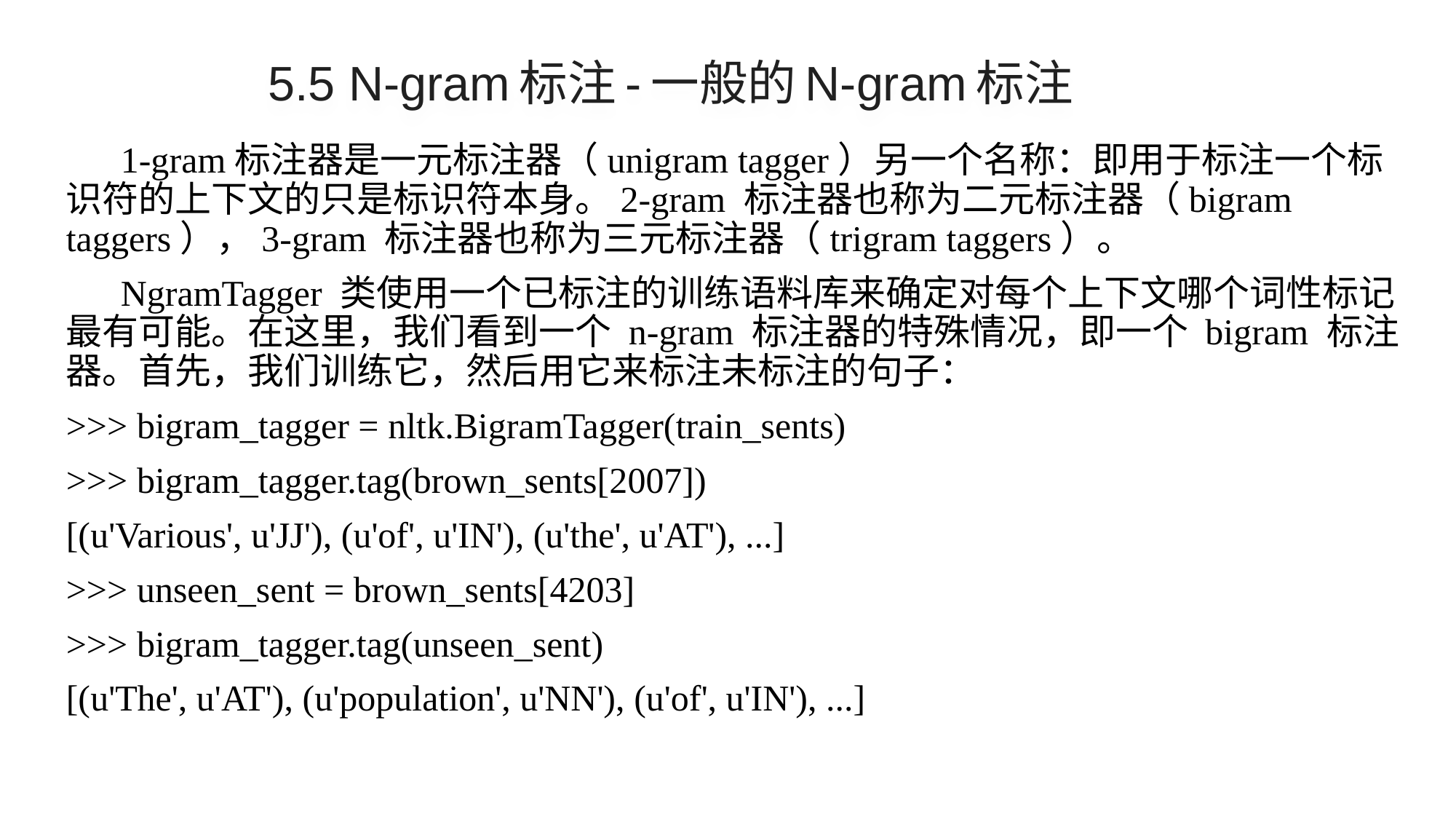

# 5.5 N-gram标注-一般的N-gram标注
1-gram标注器是一元标注器（unigram tagger）另一个名称：即用于标注一个标识符的上下文的只是标识符本身。2-gram 标注器也称为二元标注器（bigram taggers），3-gram 标注器也称为三元标注器（trigram taggers）。
NgramTagger 类使用一个已标注的训练语料库来确定对每个上下文哪个词性标记最有可能。在这里，我们看到一个 n-gram 标注器的特殊情况，即一个 bigram 标注器。首先，我们训练它，然后用它来标注未标注的句子：
>>> bigram_tagger = nltk.BigramTagger(train_sents)
>>> bigram_tagger.tag(brown_sents[2007])
[(u'Various', u'JJ'), (u'of', u'IN'), (u'the', u'AT'), ...]
>>> unseen_sent = brown_sents[4203]
>>> bigram_tagger.tag(unseen_sent)
[(u'The', u'AT'), (u'population', u'NN'), (u'of', u'IN'), ...]